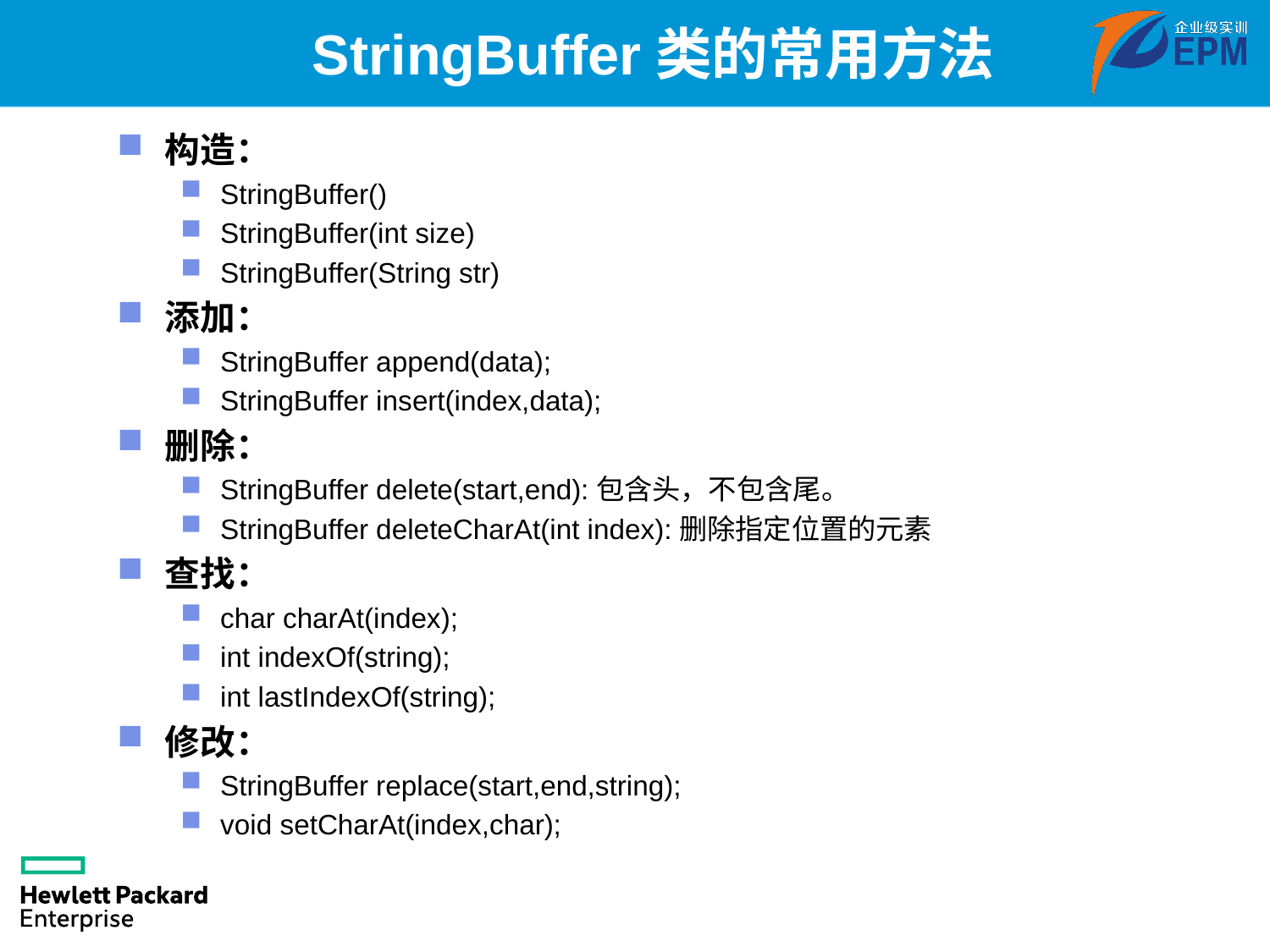

# StringBuffer类的常用方法
构造：
StringBuffer()
StringBuffer(int size)
StringBuffer(String str)
添加：
StringBuffer append(data);
StringBuffer insert(index,data);
删除：
StringBuffer delete(start,end):包含头，不包含尾。
StringBuffer deleteCharAt(int index):删除指定位置的元素
查找：
char charAt(index);
int indexOf(string);
int lastIndexOf(string);
修改：
StringBuffer replace(start,end,string);
void setCharAt(index,char);